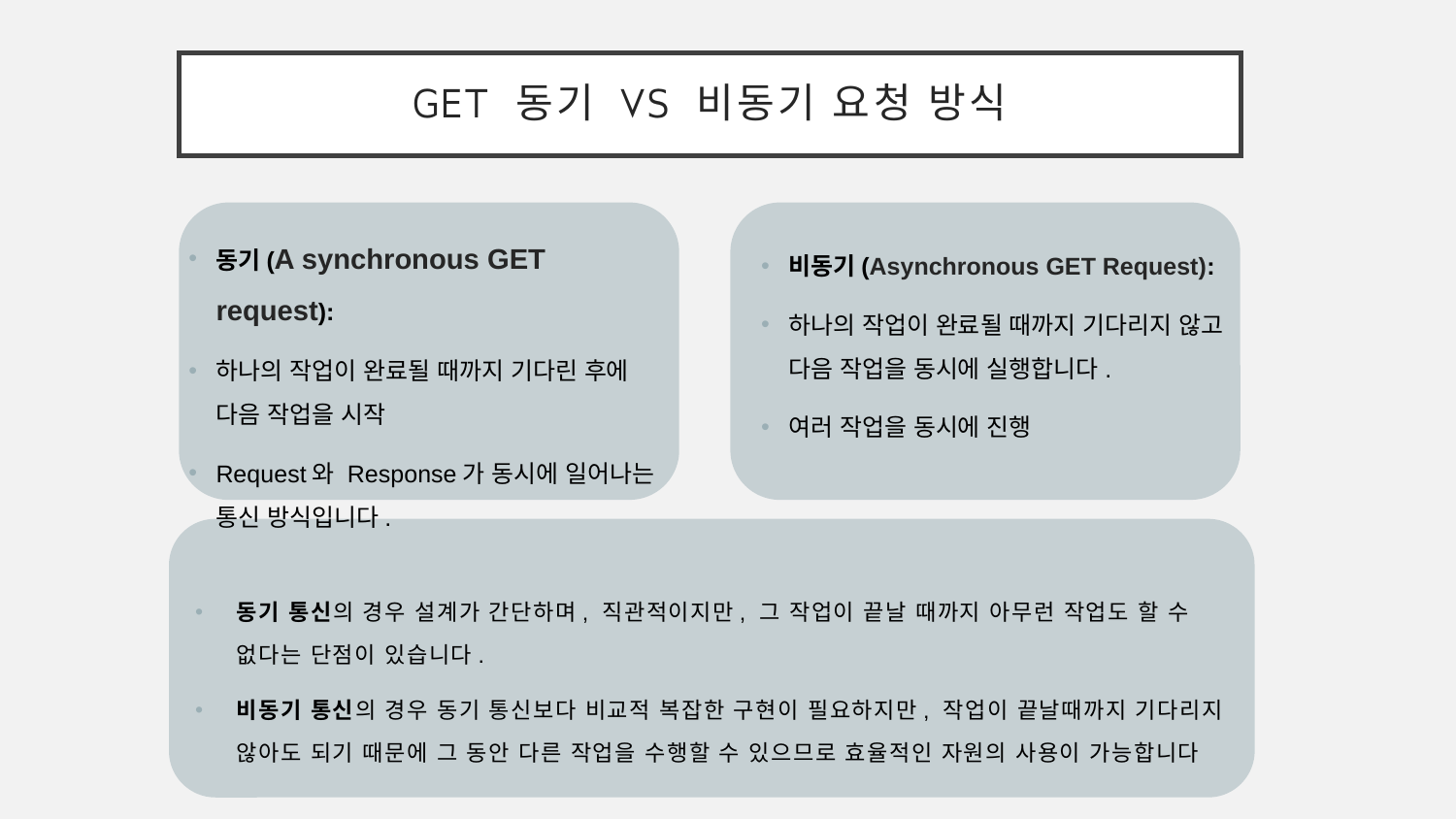

# GET 동기 VS 비동기 요청 방식

동기(A synchronous GET request):
하나의 작업이 완료될 때까지 기다린 후에 다음 작업을 시작
Request와 Response가 동시에 일어나는 통신 방식입니다.

비동기(Asynchronous GET Request):
하나의 작업이 완료될 때까지 기다리지 않고 다음 작업을 동시에 실행합니다.
여러 작업을 동시에 진행

동기 통신의 경우 설계가 간단하며, 직관적이지만, 그 작업이 끝날 때까지 아무런 작업도 할 수 없다는 단점이 있습니다.
비동기 통신의 경우 동기 통신보다 비교적 복잡한 구현이 필요하지만, 작업이 끝날때까지 기다리지 않아도 되기 때문에 그 동안 다른 작업을 수행할 수 있으므로 효율적인 자원의 사용이 가능합니다